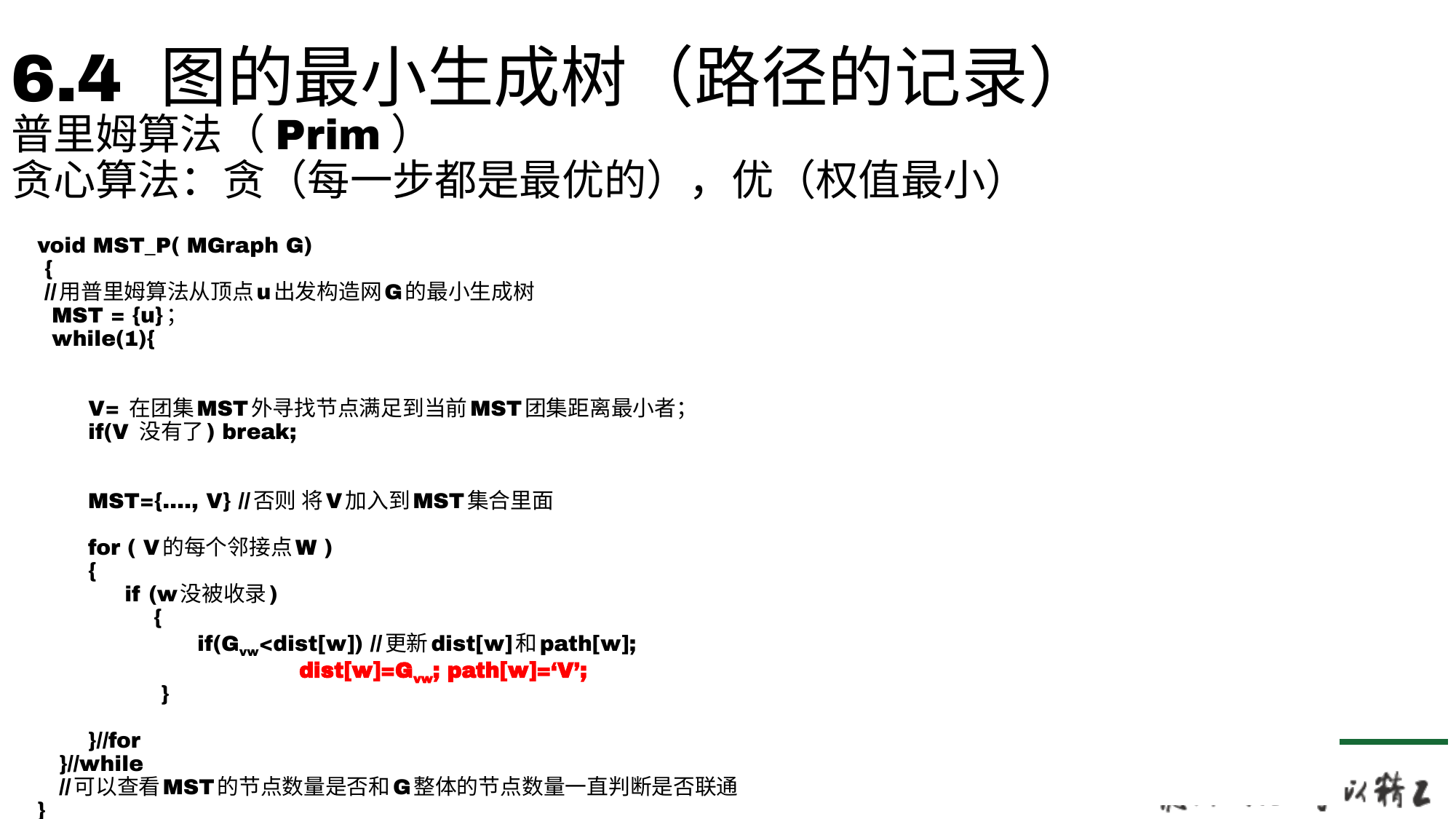

6.4 图的最小生成树（路径的记录）

普里姆算法（Prim）
贪心算法：贪（每一步都是最优的），优（权值最小）
void MST_P( MGraph G)
 {
 //用普里姆算法从顶点u出发构造网G的最小生成树
  MST = {u}；
  while(1){

       V= 在团集MST外寻找节点满足到当前MST团集距离最小者；
       if(V 没有了) break;

       MST={…., V} //否则 将V加入到MST集合里面

       for ( V的每个邻接点W )
       {
            if (w没被收录)
                {
                      if(Gvw<dist[w]) //更新dist[w]和path[w];
                                    dist[w]=Gvw; path[w]=‘V’;
                 }

       }//for
   }//while
   //可以查看MST的节点数量是否和G整体的节点数量一直判断是否联通
}